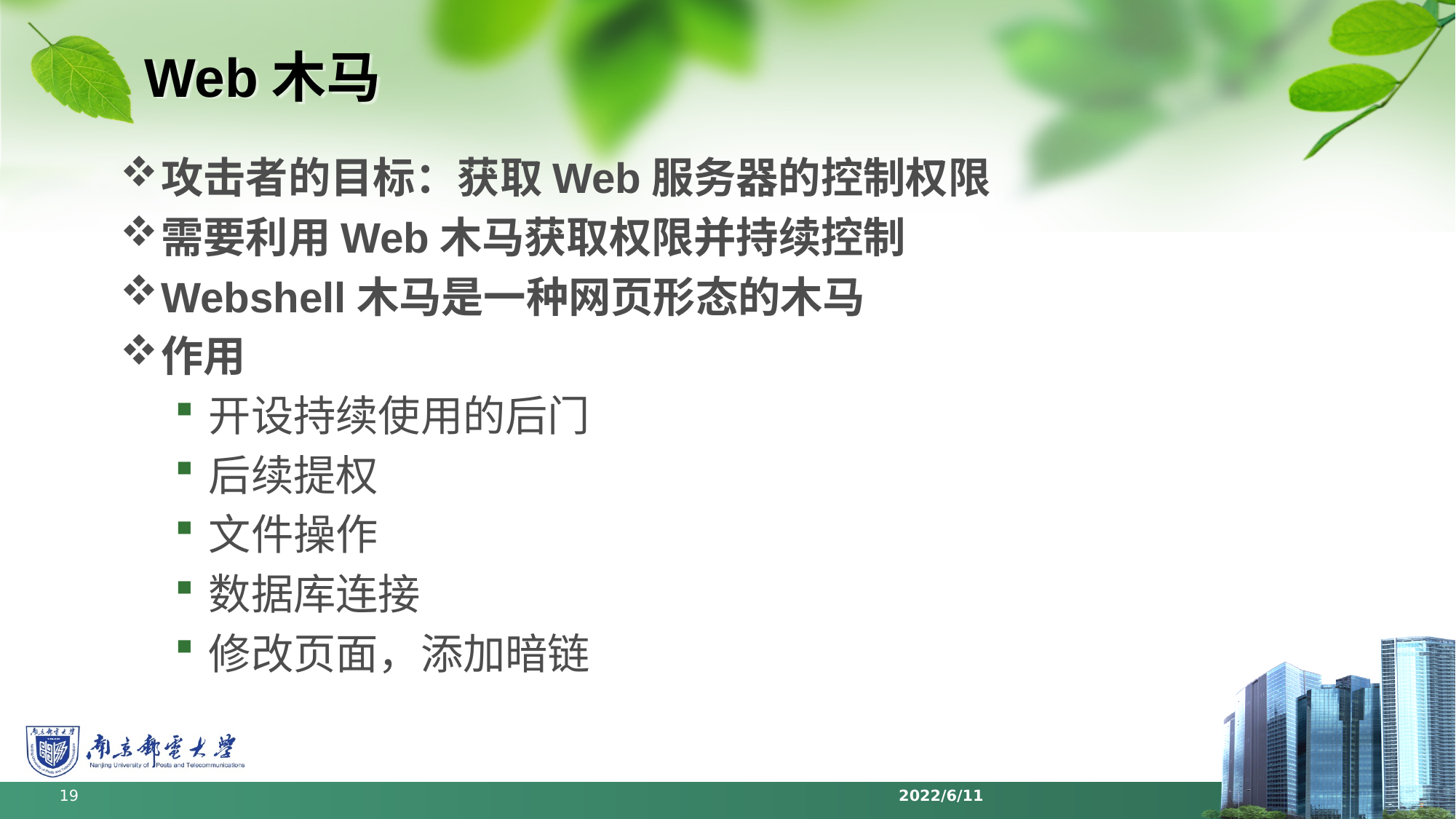

# Web木马
攻击者的目标：获取Web服务器的控制权限
需要利用Web木马获取权限并持续控制
Webshell木马是一种网页形态的木马
作用
开设持续使用的后门
后续提权
文件操作
数据库连接
修改页面，添加暗链
19
2022/6/11